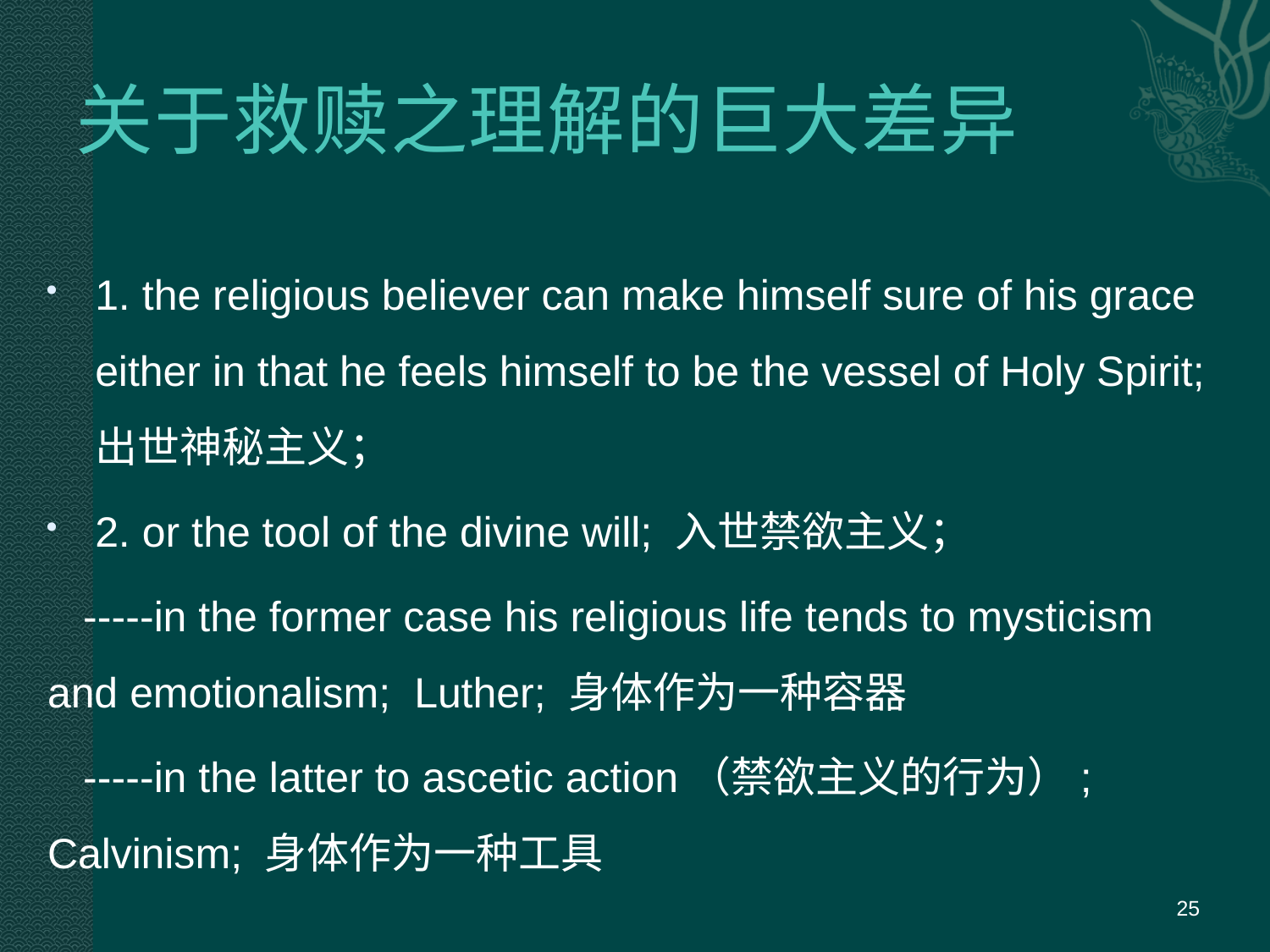

# 关于救赎之理解的巨大差异
1. the religious believer can make himself sure of his grace either in that he feels himself to be the vessel of Holy Spirit; 出世神秘主义；
2. or the tool of the divine will; 入世禁欲主义；
   -----in the former case his religious life tends to mysticism and emotionalism;  Luther; 身体作为一种容器
   -----in the latter to ascetic action（禁欲主义的行为）;  Calvinism; 身体作为一种工具

25